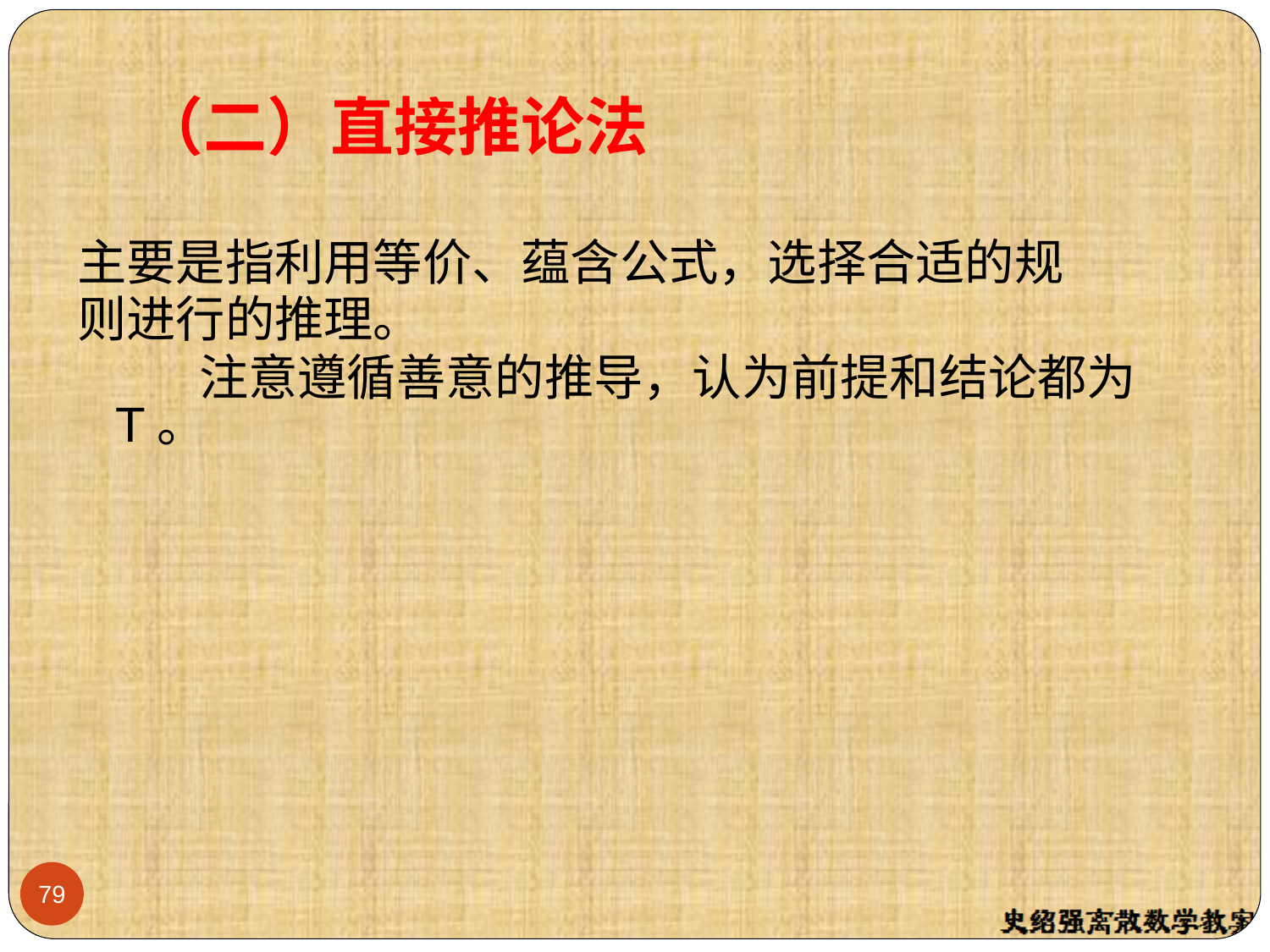

（二）直接推论法
主要是指利用等价、蕴含公式，选择合适的规
则进行的推理。
          注意遵循善意的推导，认为前提和结论都为T。

79